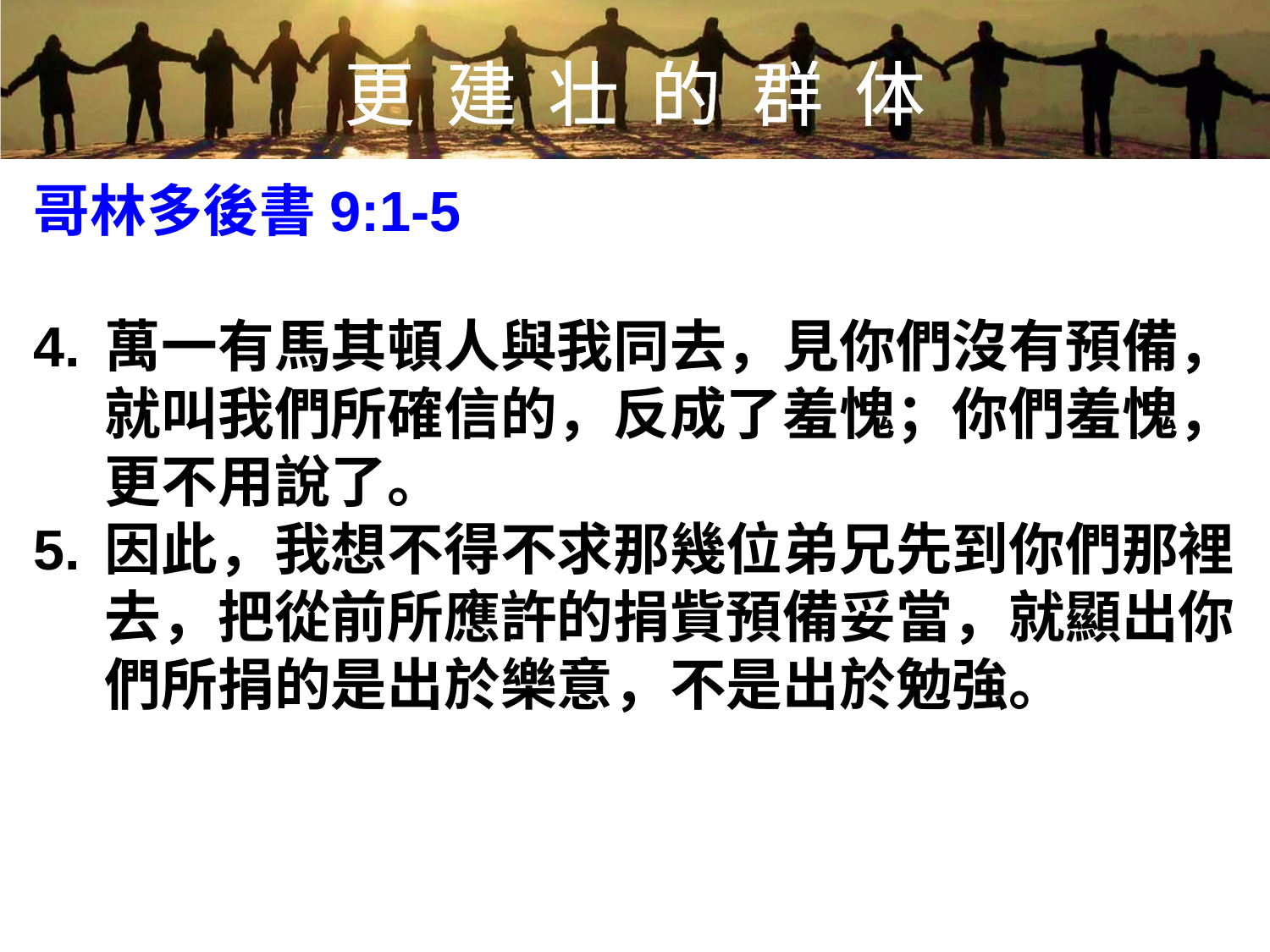

哥林多後書9:1-5

萬一有馬其頓人與我同去，見你們沒有預備，就叫我們所確信的，反成了羞愧；你們羞愧，更不用說了。
因此，我想不得不求那幾位弟兄先到你們那裡去，把從前所應許的捐貲預備妥當，就顯出你們所捐的是出於樂意，不是出於勉強。